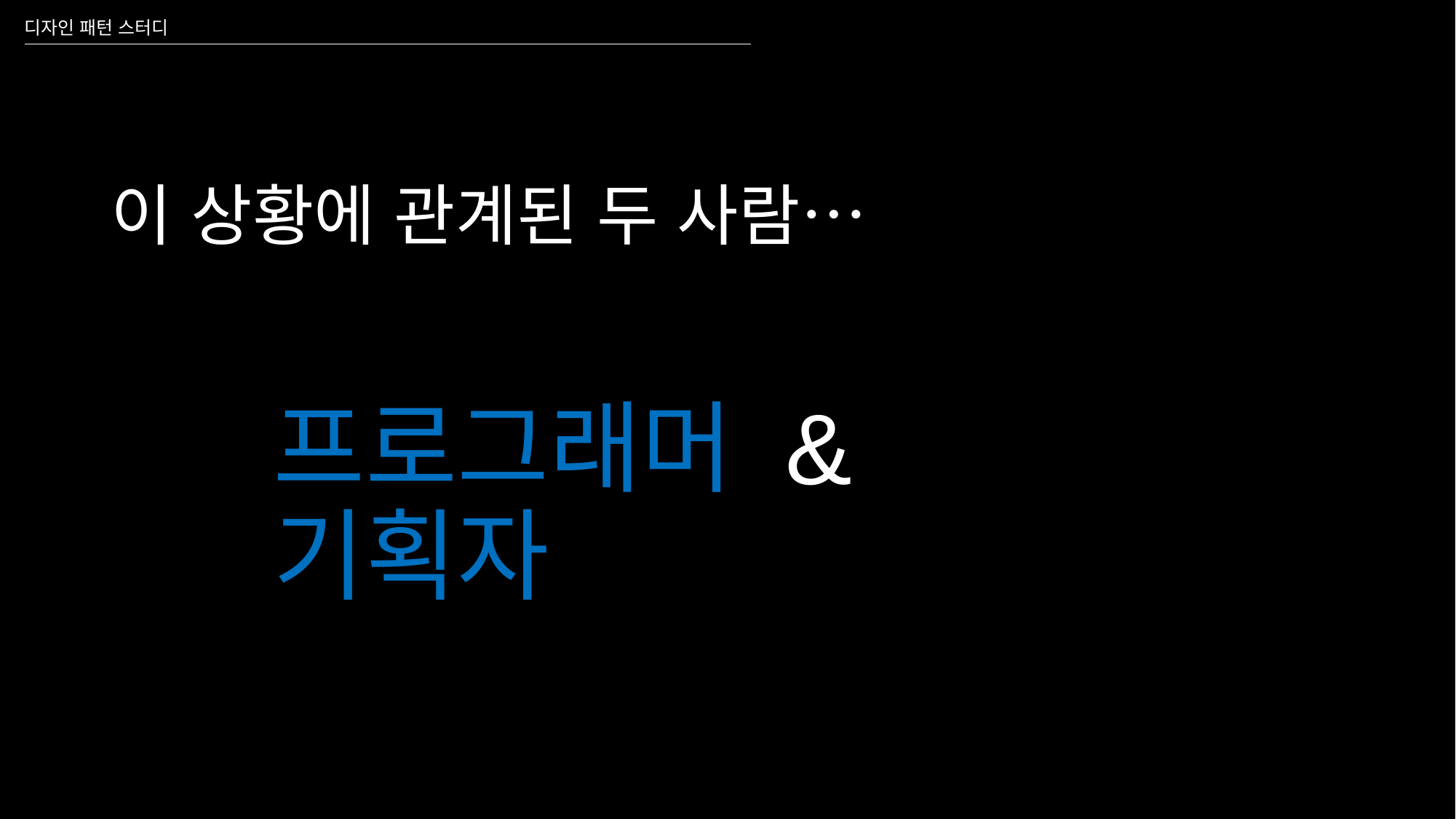

디자인 패턴 스터디
# 이 상황에 관계된 두 사람…
프로그래머 & 기획자